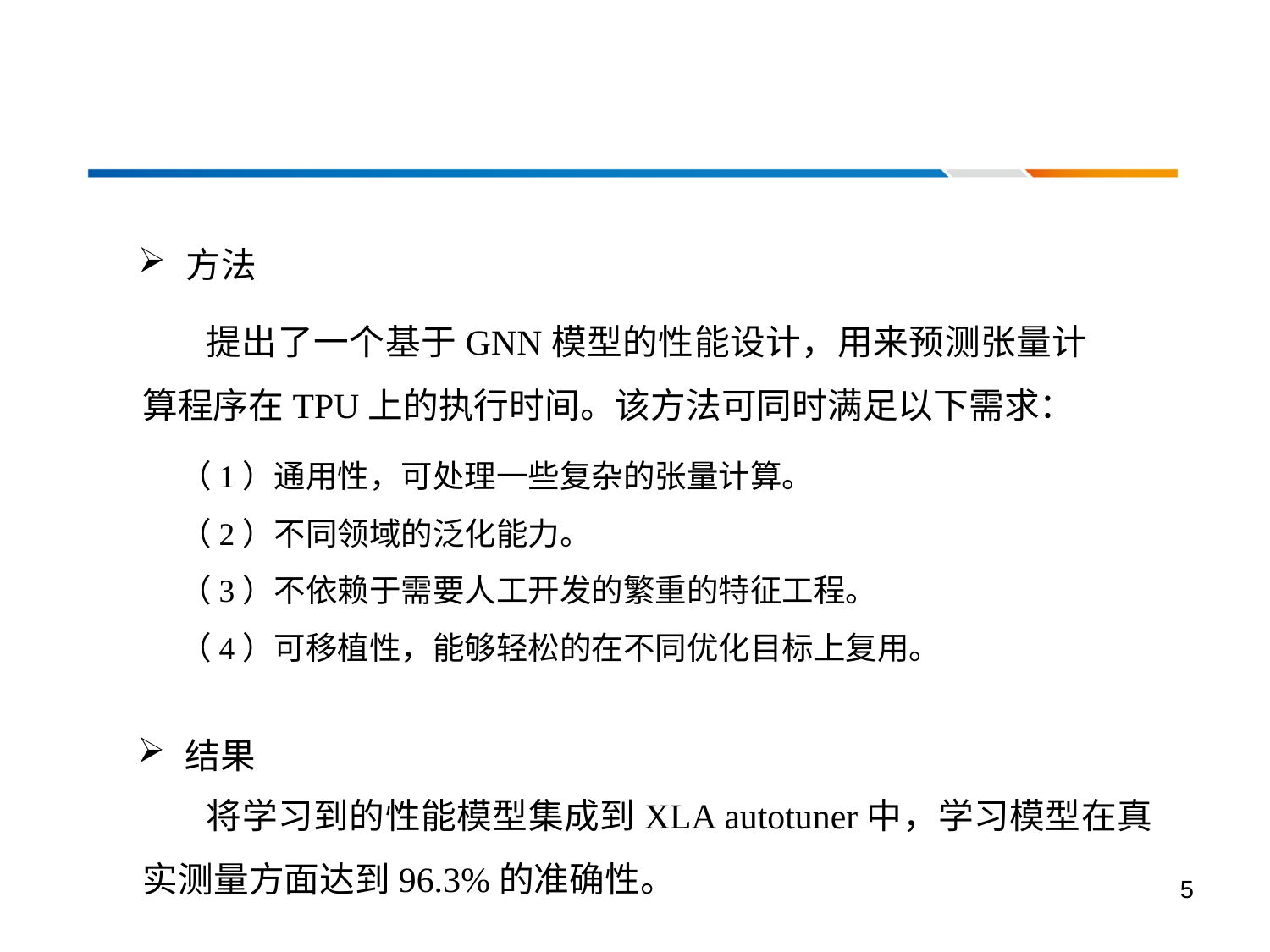

方法
提出了一个基于GNN模型的性能设计，用来预测张量计算程序在TPU上的执行时间。该方法可同时满足以下需求：
（1）通用性，可处理一些复杂的张量计算。
（2）不同领域的泛化能力。
（3）不依赖于需要人工开发的繁重的特征工程。
（4）可移植性，能够轻松的在不同优化目标上复用。
结果
将学习到的性能模型集成到XLA autotuner中，学习模型在真实测量方面达到96.3%的准确性。
5